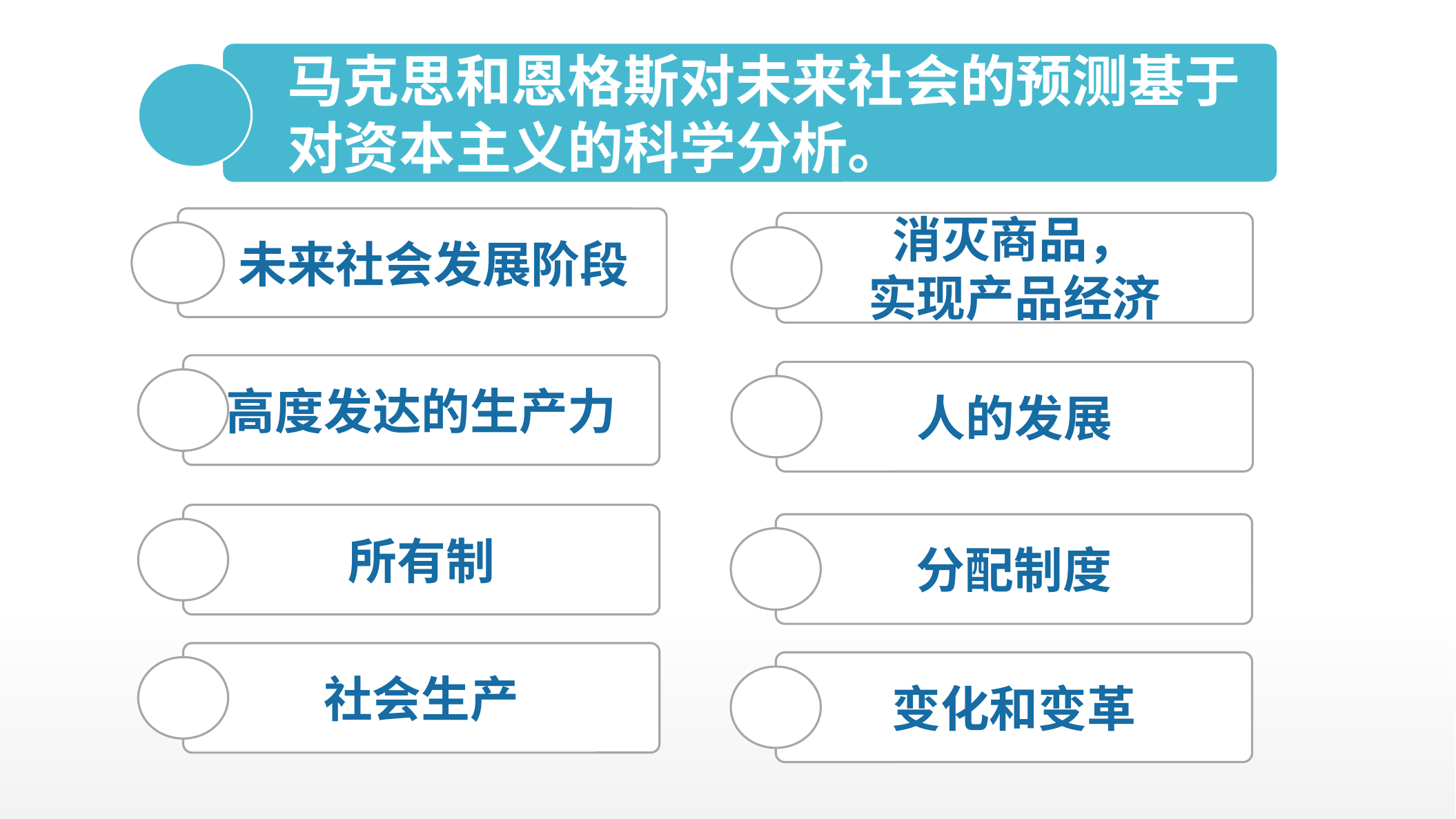

马克思和恩格斯对未来社会的预测基于
   对资本主义的科学分析。

 未来社会发展阶段

消灭商品，
实现产品经济

高度发达的生产力

人的发展

所有制

分配制度

社会生产

变化和变革